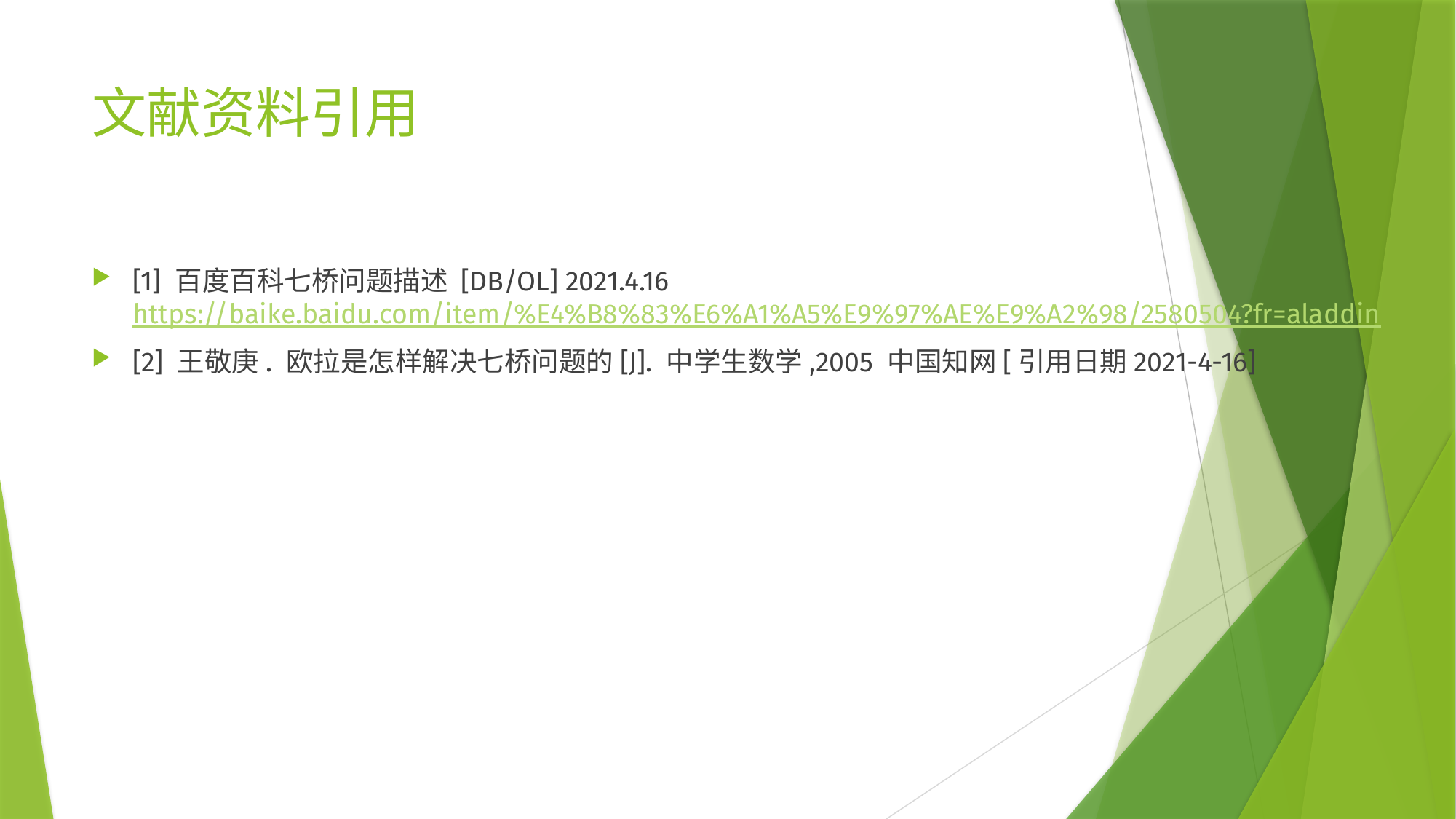

# 文献资料引用
[1] 百度百科七桥问题描述 [DB/OL] 2021.4.16 https://baike.baidu.com/item/%E4%B8%83%E6%A1%A5%E9%97%AE%E9%A2%98/2580504?fr=aladdin
[2] 王敬庚. 欧拉是怎样解决七桥问题的[J]. 中学生数学,2005 中国知网[引用日期2021-4-16]